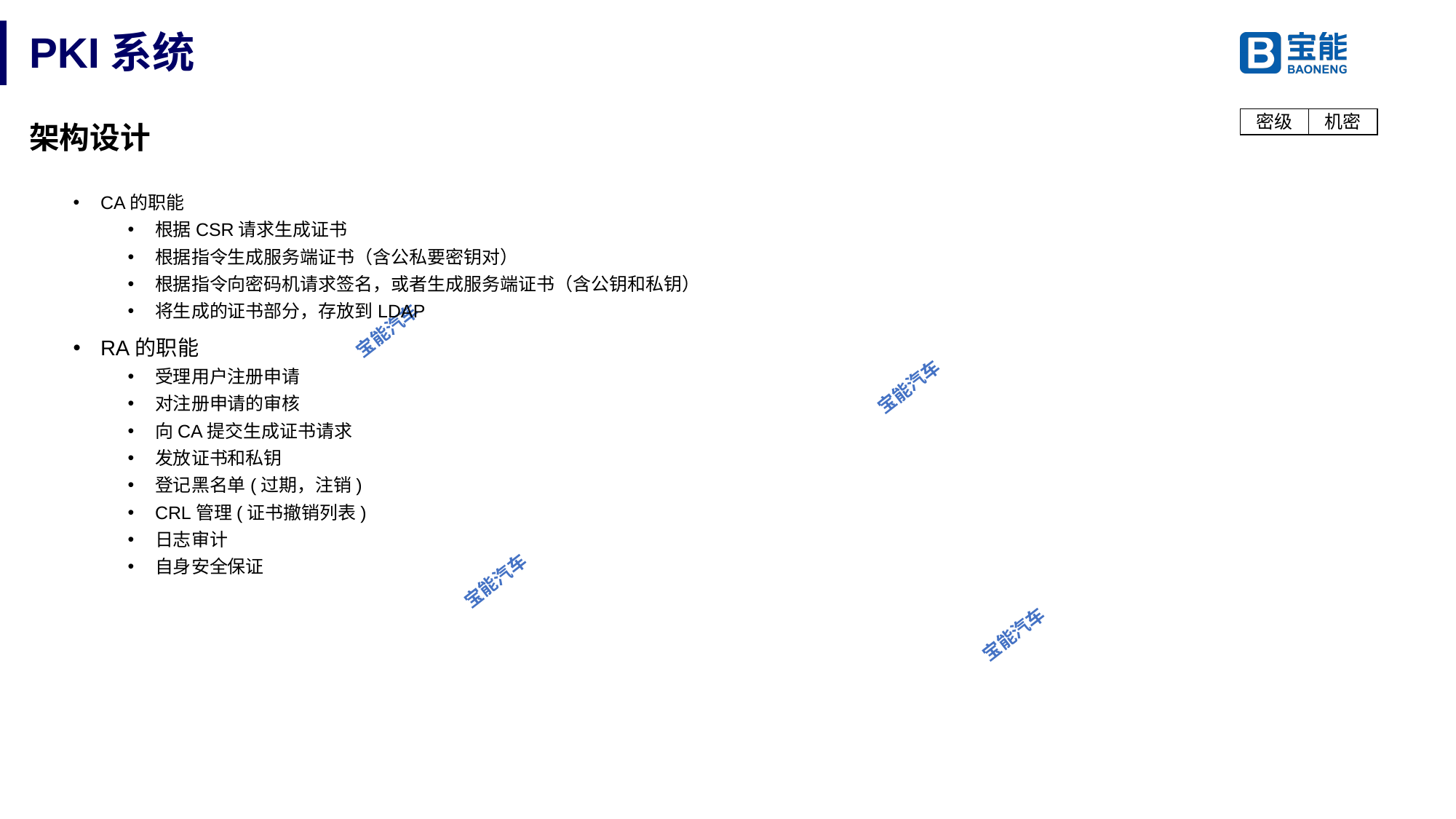

# PKI系统
架构设计
CA的职能
根据CSR请求生成证书
根据指令生成服务端证书（含公私要密钥对）
根据指令向密码机请求签名，或者生成服务端证书（含公钥和私钥）
将生成的证书部分，存放到LDAP
RA的职能
受理用户注册申请
对注册申请的审核
向CA提交生成证书请求
发放证书和私钥
登记黑名单(过期，注销)
CRL管理(证书撤销列表)
日志审计
自身安全保证

4